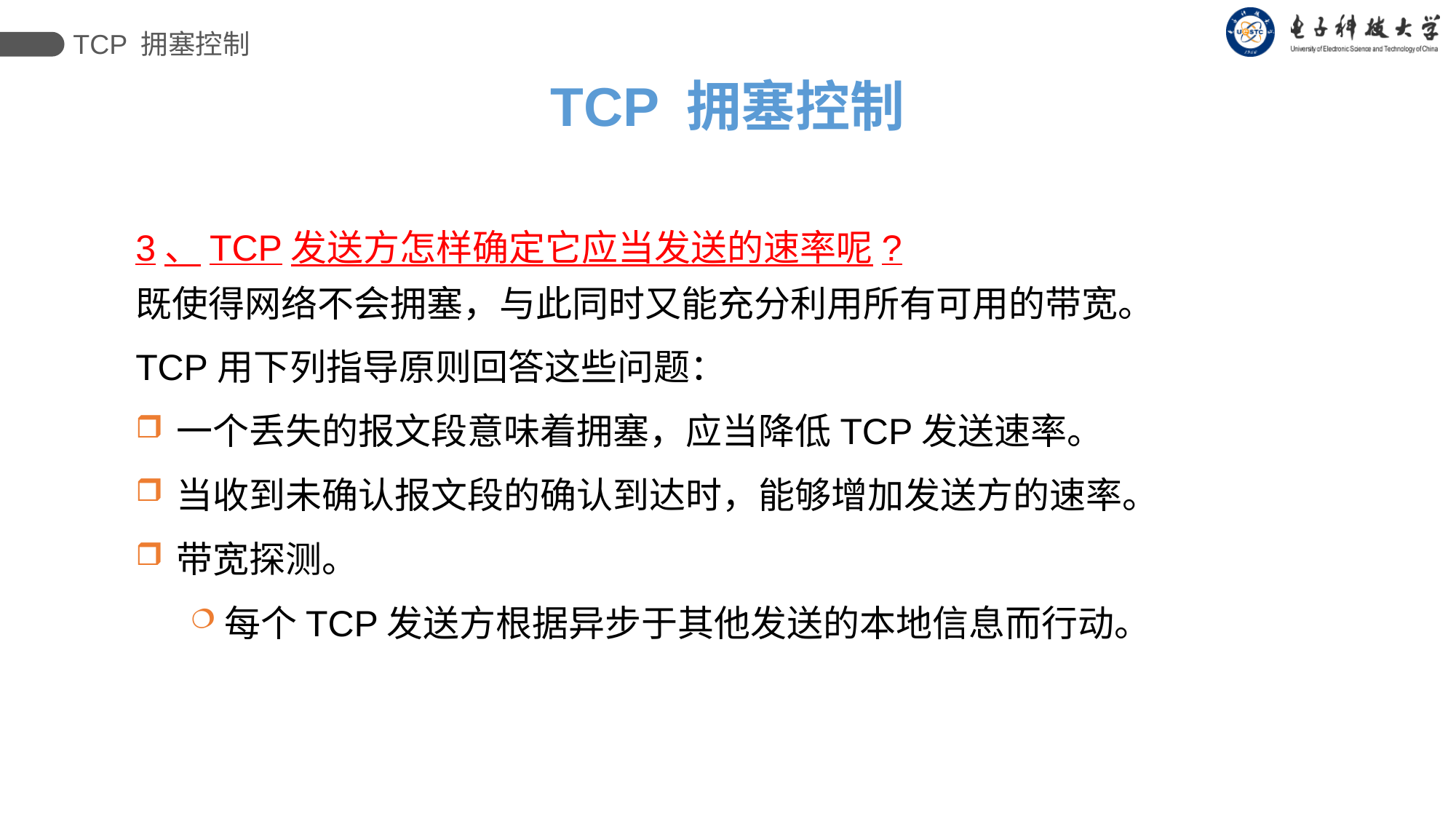

TCP 拥塞控制

TCP 拥塞控制
3、TCP发送方怎样确定它应当发送的速率呢?
既使得网络不会拥塞，与此同时又能充分利用所有可用的带宽。
TCP用下列指导原则回答这些问题：
一个丢失的报文段意味着拥塞，应当降低TCP发送速率。
当收到未确认报文段的确认到达时，能够增加发送方的速率。
带宽探测。
每个TCP发送方根据异步于其他发送的本地信息而行动。